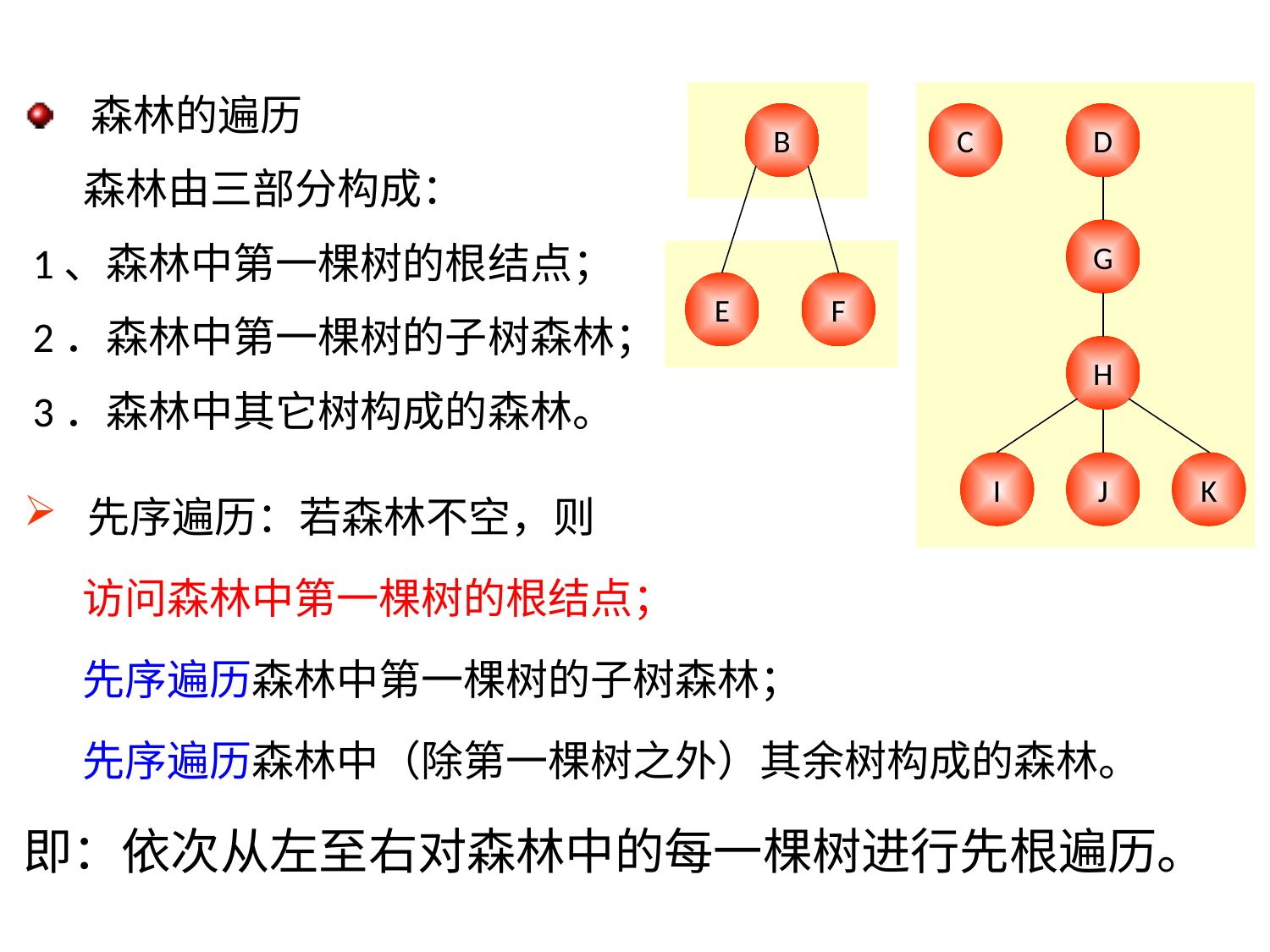

森林的遍历

B
C
D
G
E
F
H
I
J
K
森林由三部分构成：
 1、森林中第一棵树的根结点；
 2．森林中第一棵树的子树森林；
 3．森林中其它树构成的森林。

  先序遍历：若森林不空，则
     访问森林中第一棵树的根结点；
     先序遍历森林中第一棵树的子树森林；
     先序遍历森林中（除第一棵树之外）其余树构成的森林。
即：依次从左至右对森林中的每一棵树进行先根遍历。